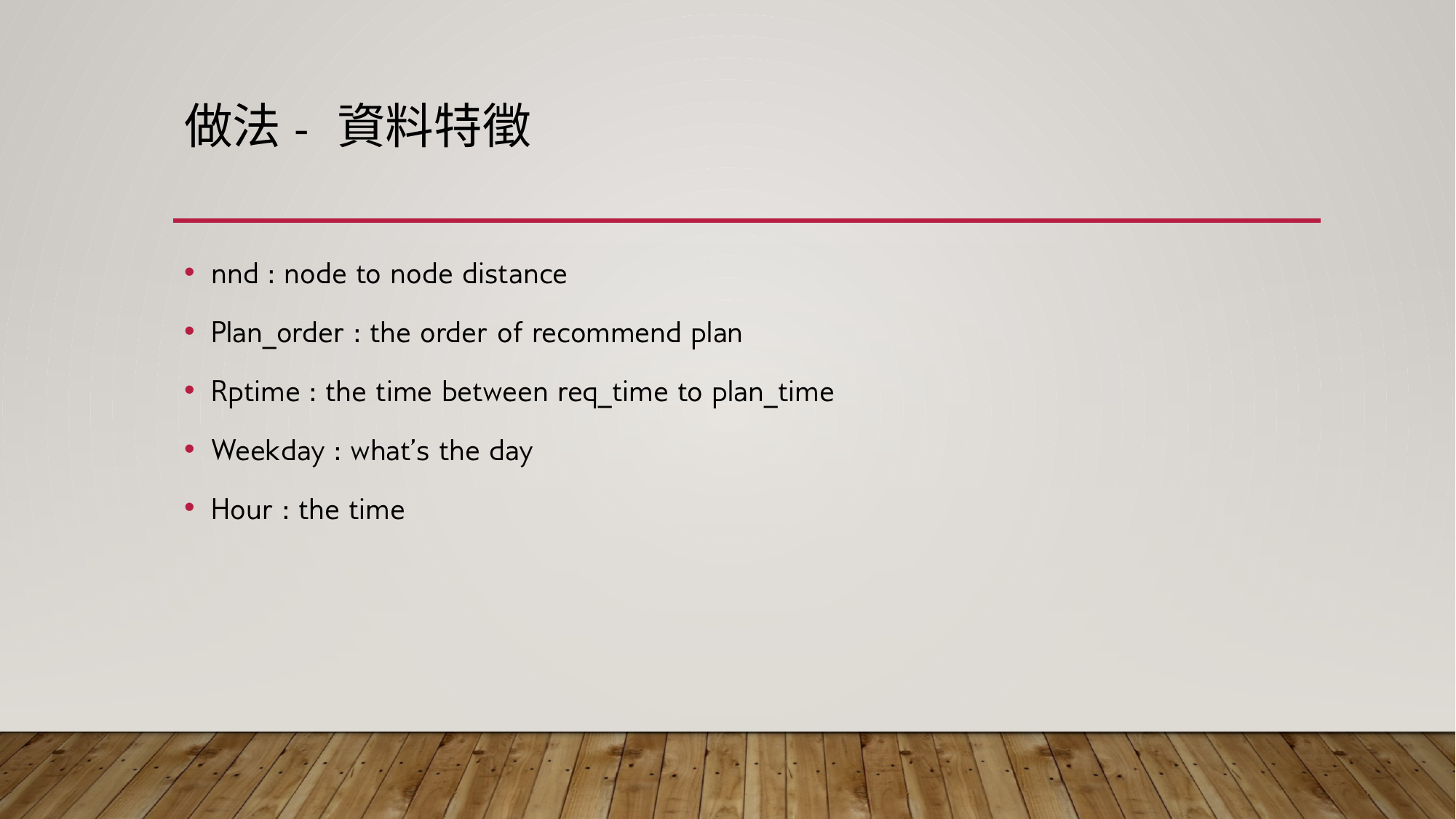

# 做法- 資料特徵
nnd : node to node distance
Plan_order : the order of recommend plan
Rptime : the time between req_time to plan_time
Weekday : what’s the day
Hour : the time